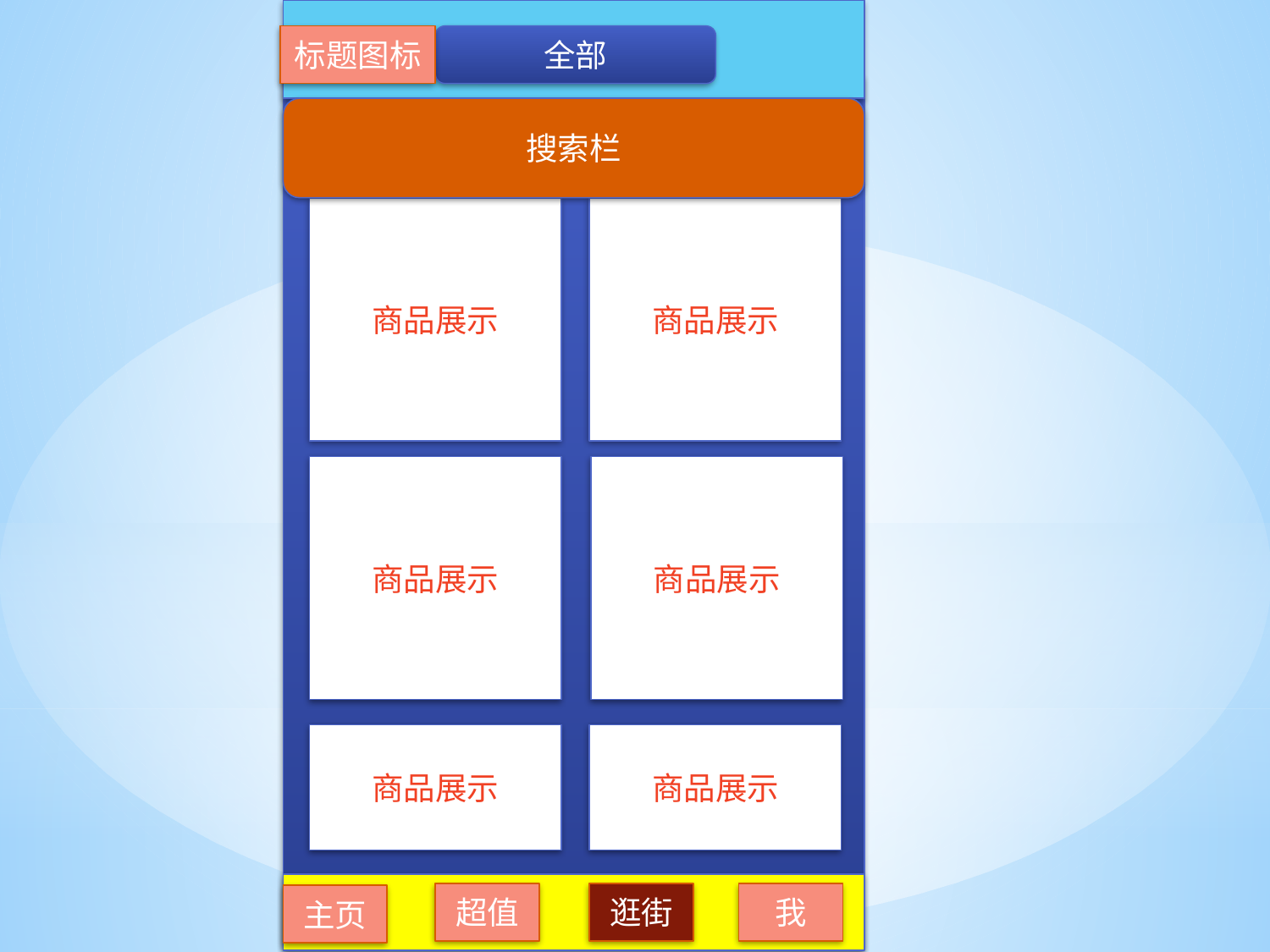

全部

商品展示
商品展示
商品展示
商品展示
商品展示
商品展示

超值
逛街
我
主页
标题图标
搜索栏